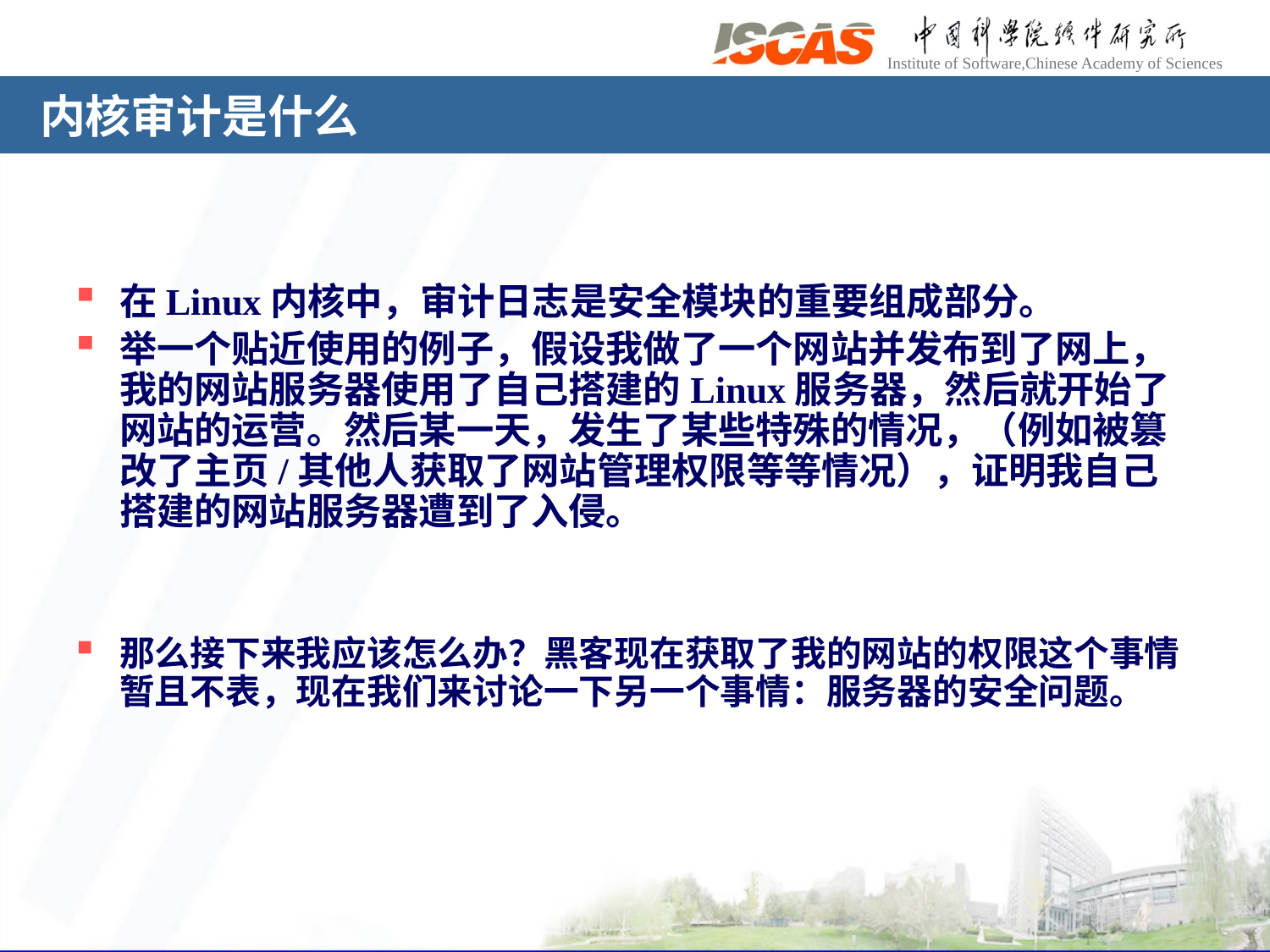

# 内核审计是什么
在Linux内核中，审计日志是安全模块的重要组成部分。
举一个贴近使用的例子，假设我做了一个网站并发布到了网上，我的网站服务器使用了自己搭建的Linux服务器，然后就开始了网站的运营。然后某一天，发生了某些特殊的情况，（例如被篡改了主页/其他人获取了网站管理权限等等情况），证明我自己搭建的网站服务器遭到了入侵。

那么接下来我应该怎么办？黑客现在获取了我的网站的权限这个事情暂且不表，现在我们来讨论一下另一个事情：服务器的安全问题。